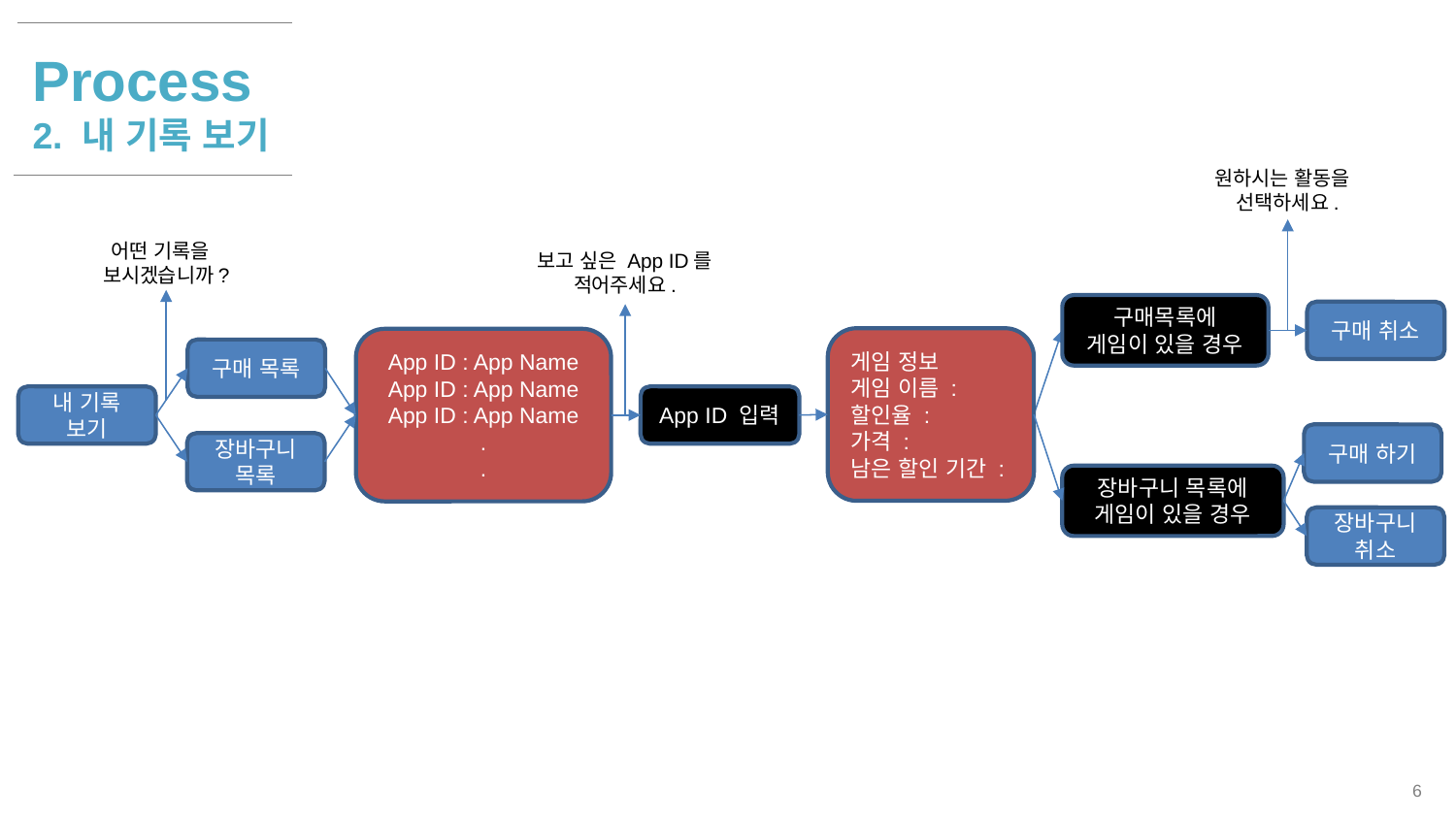

Process
2. 내 기록 보기
원하시는 활동을   선택하세요.
어떤 기록을   보시겠습니까?
보고 싶은 App ID를 적어주세요.
구매목록에 게임이 있을 경우
구매 취소
게임 정보
게임 이름 :
할인율 :
가격 :
남은 할인 기간 :
App ID : App Name
App ID : App Name
App ID : App Name
.
.
구매 목록
내 기록 보기
App ID 입력
구매 하기
장바구니 목록
장바구니 목록에 게임이 있을 경우
장바구니 취소